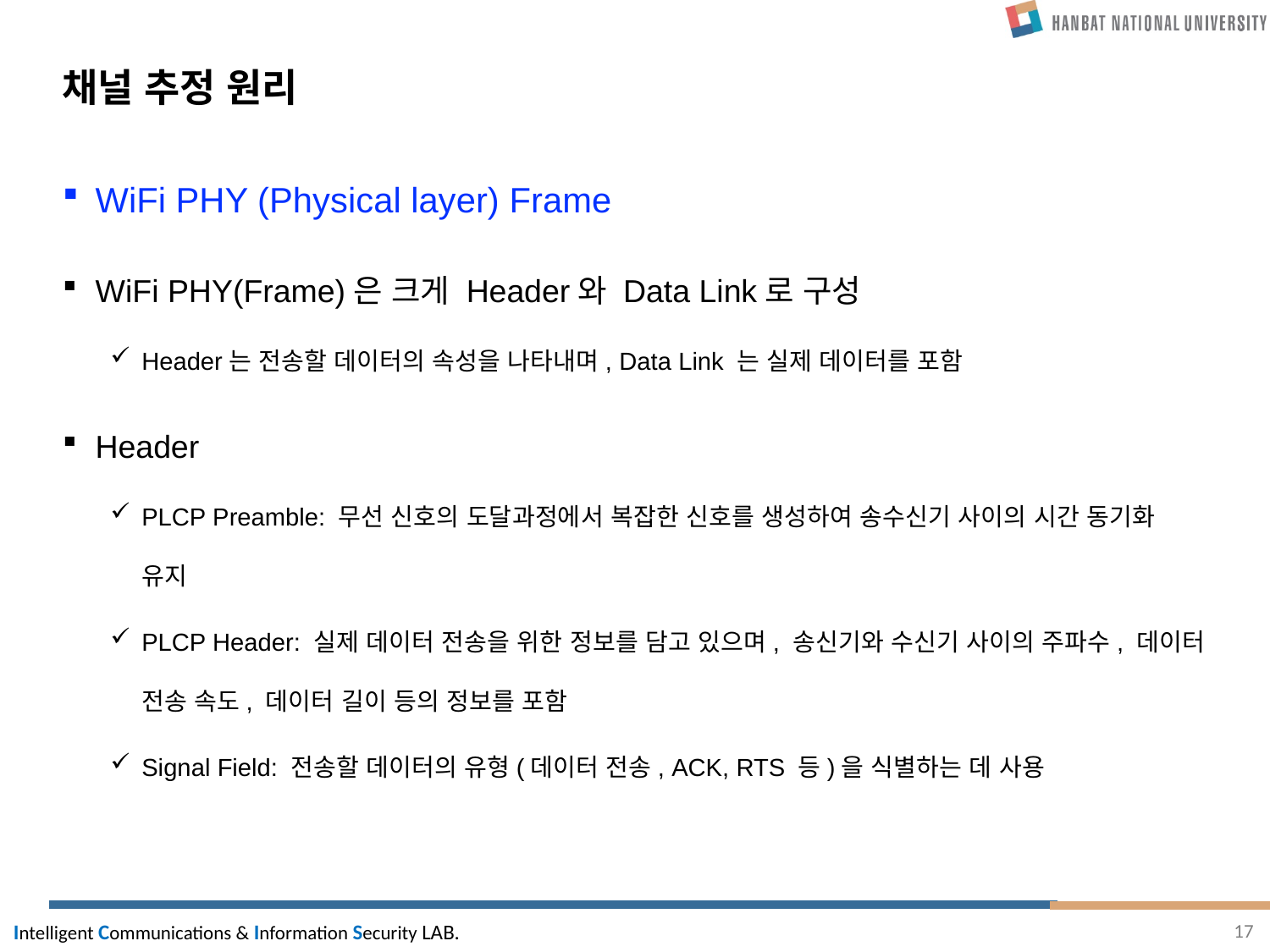

# 채널 추정 원리
WiFi PHY (Physical layer) Frame
WiFi PHY(Frame)은 크게 Header와 Data Link로 구성
Header는 전송할 데이터의 속성을 나타내며, Data Link 는 실제 데이터를 포함
Header
PLCP Preamble: 무선 신호의 도달과정에서 복잡한 신호를 생성하여 송수신기 사이의 시간 동기화 유지
PLCP Header: 실제 데이터 전송을 위한 정보를 담고 있으며, 송신기와 수신기 사이의 주파수, 데이터 전송 속도, 데이터 길이 등의 정보를 포함
Signal Field: 전송할 데이터의 유형(데이터 전송, ACK, RTS 등)을 식별하는 데 사용
17